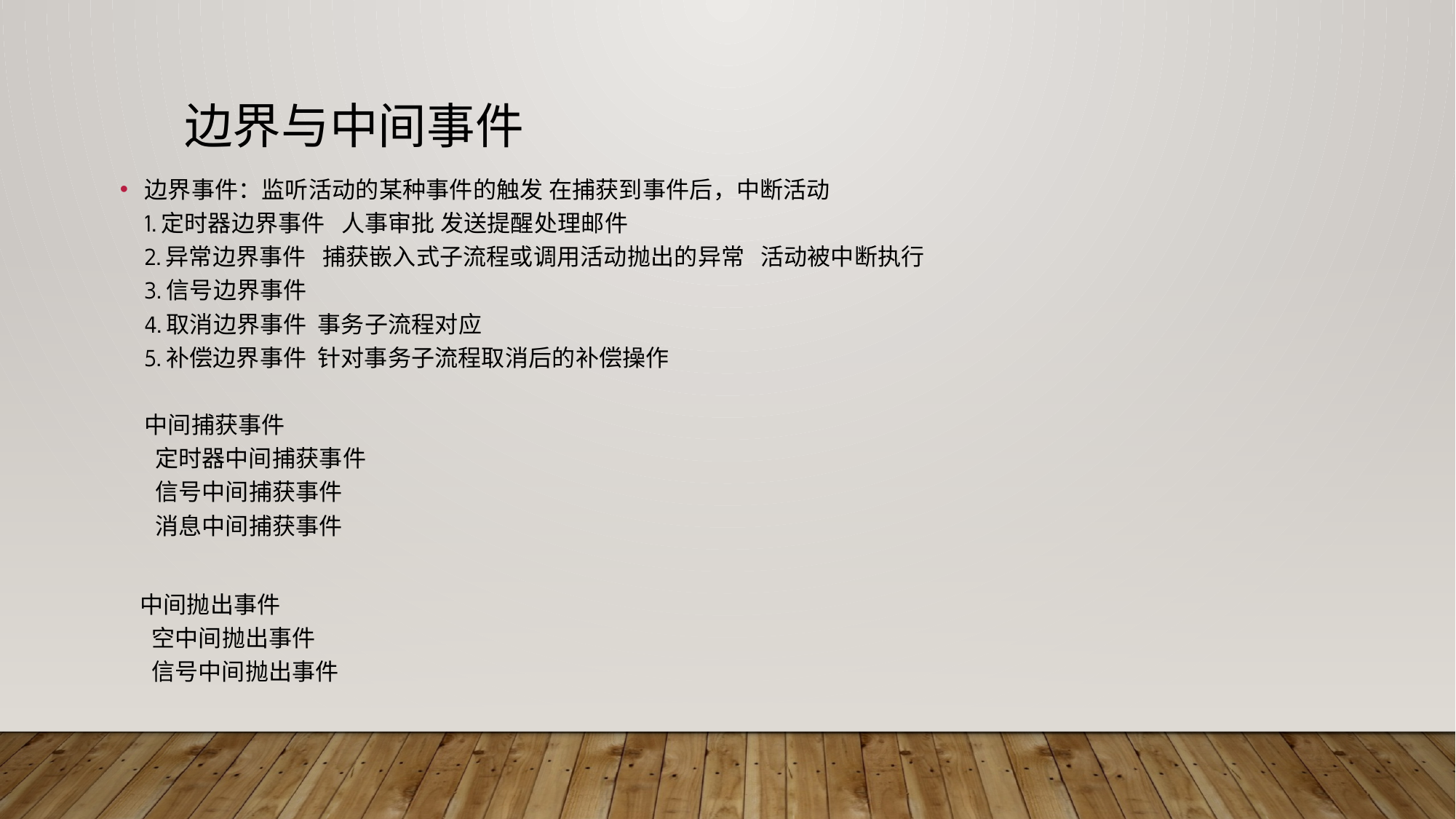

# 边界与中间事件
边界事件：监听活动的某种事件的触发 在捕获到事件后，中断活动
1.定时器边界事件   人事审批 发送提醒处理邮件
2.异常边界事件   捕获嵌入式子流程或调用活动抛出的异常   活动被中断执行
3.信号边界事件 
4.取消边界事件  事务子流程对应
5.补偿边界事件  针对事务子流程取消后的补偿操作
中间捕获事件	   
  定时器中间捕获事件
  信号中间捕获事件
  消息中间捕获事件
   中间抛出事件
      空中间抛出事件
      信号中间抛出事件